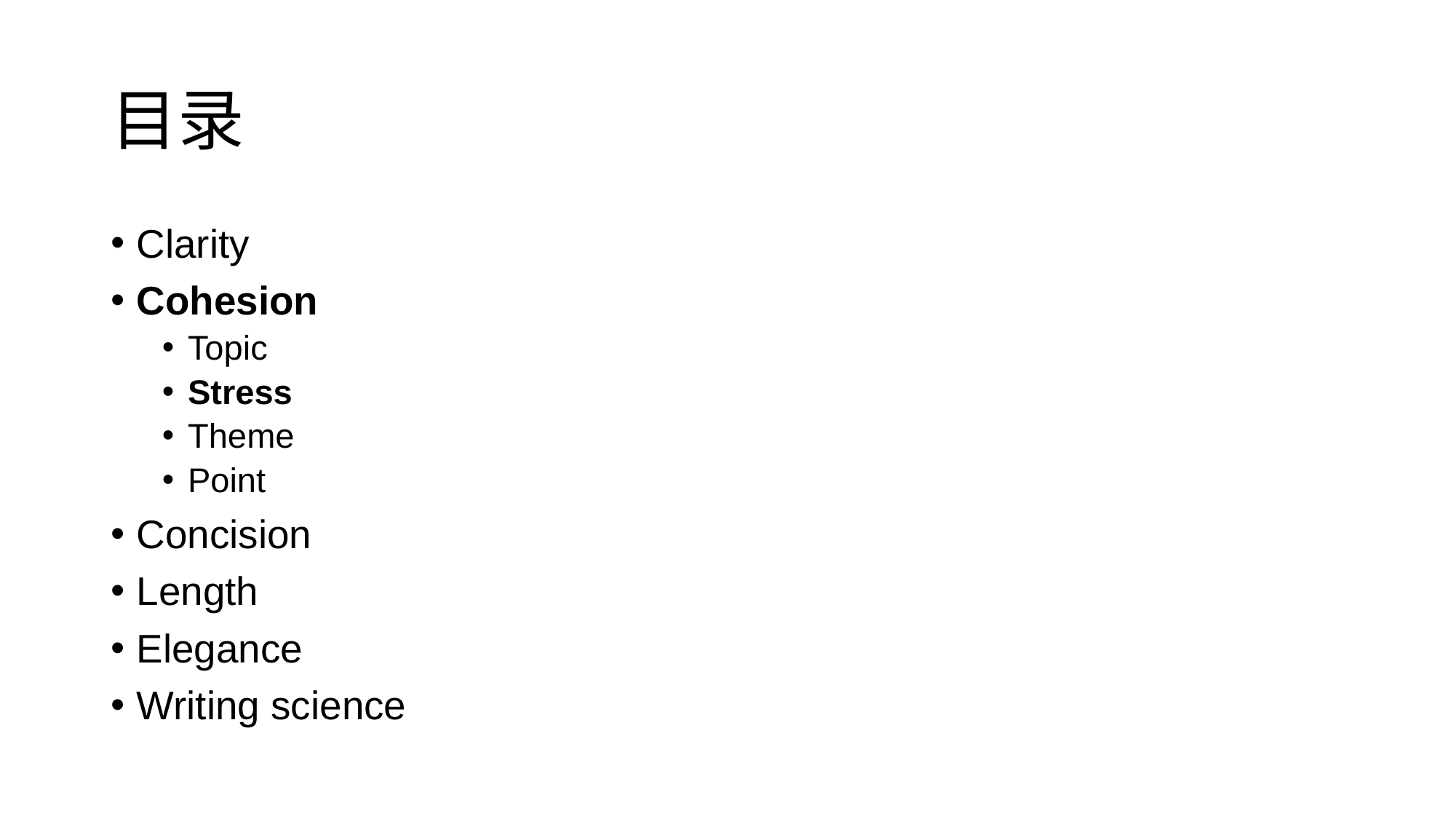

# 目录
Clarity
Cohesion
Topic
Stress
Theme
Point
Concision
Length
Elegance
Writing science